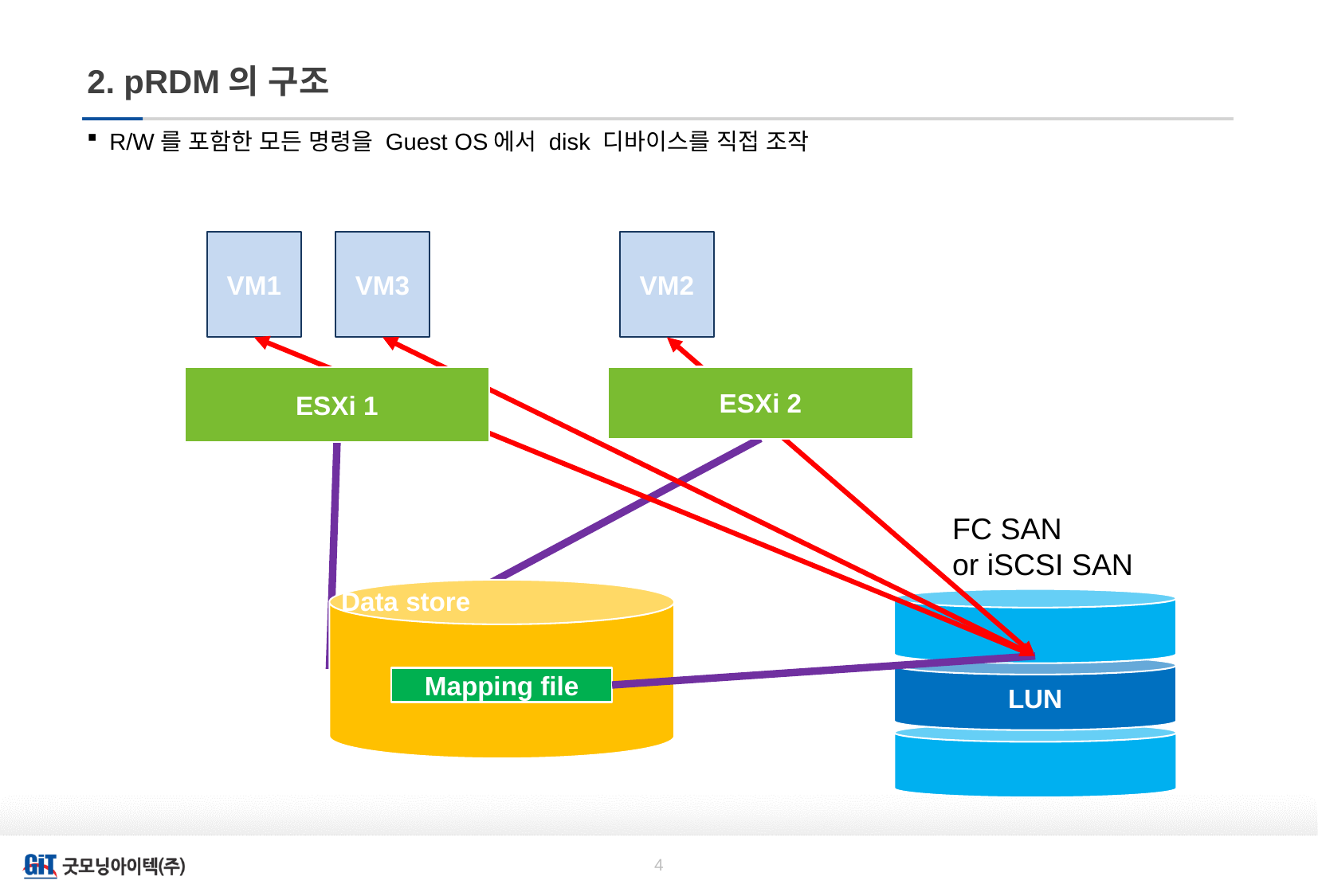

2. pRDM의 구조
R/W를 포함한 모든 명령을 Guest OS에서 disk 디바이스를 직접 조작
VM1
VM3
VM2
ESXi 2
ESXi 1
FC SAN
or iSCSI SAN
Data store

LUN
Mapping file